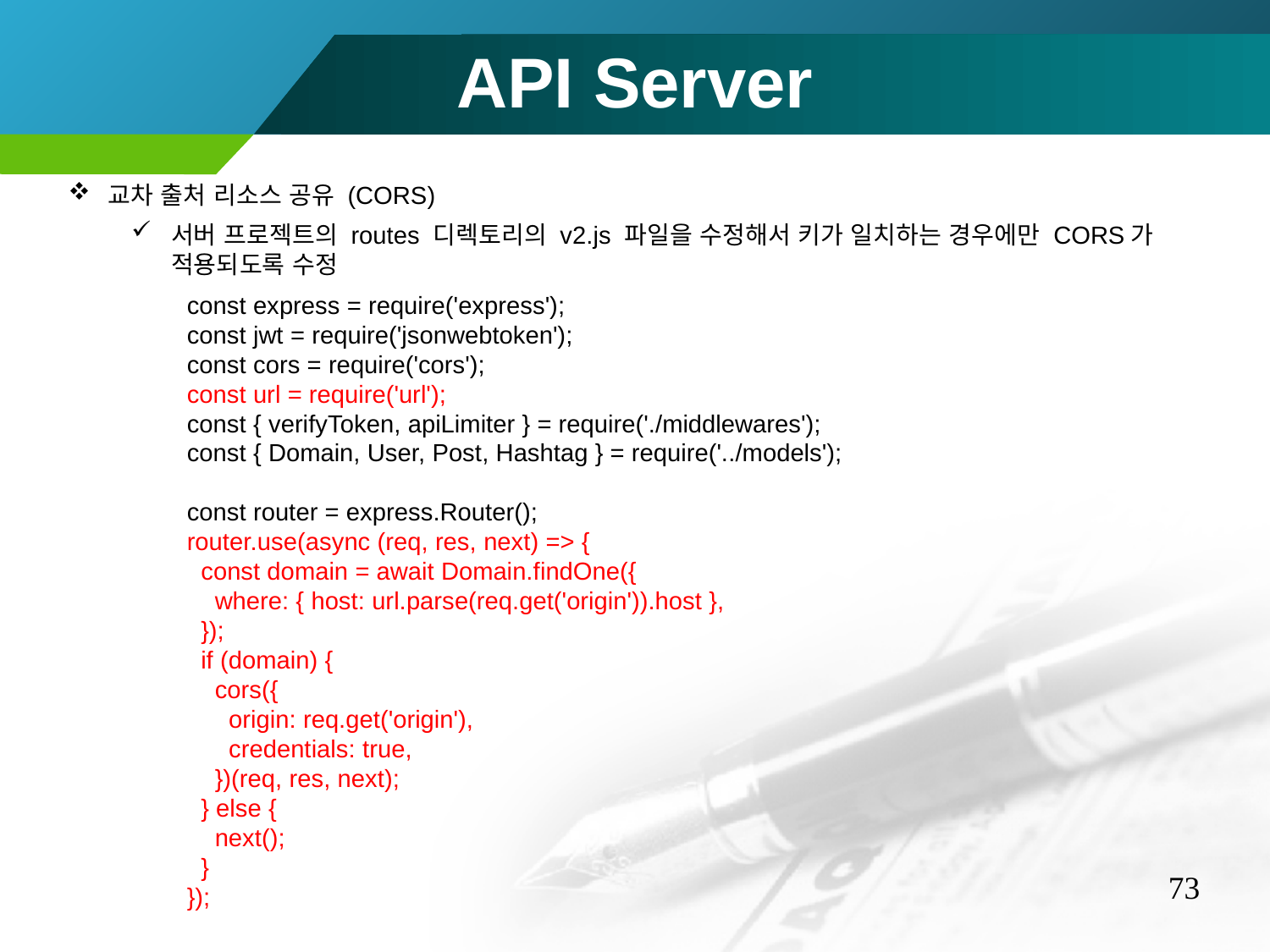

API Server
교차 출처 리소스 공유 (CORS)
서버 프로젝트의 routes 디렉토리의 v2.js 파일을 수정해서 키가 일치하는 경우에만 CORS가 적용되도록 수정
const express = require('express');
const jwt = require('jsonwebtoken');
const cors = require('cors');
const url = require('url');
const { verifyToken, apiLimiter } = require('./middlewares');
const { Domain, User, Post, Hashtag } = require('../models');

const router = express.Router();
router.use(async (req, res, next) => {
  const domain = await Domain.findOne({
    where: { host: url.parse(req.get('origin')).host },
  });
  if (domain) {
    cors({
      origin: req.get('origin'),
      credentials: true,
    })(req, res, next);
  } else {
    next();
  }
});

73